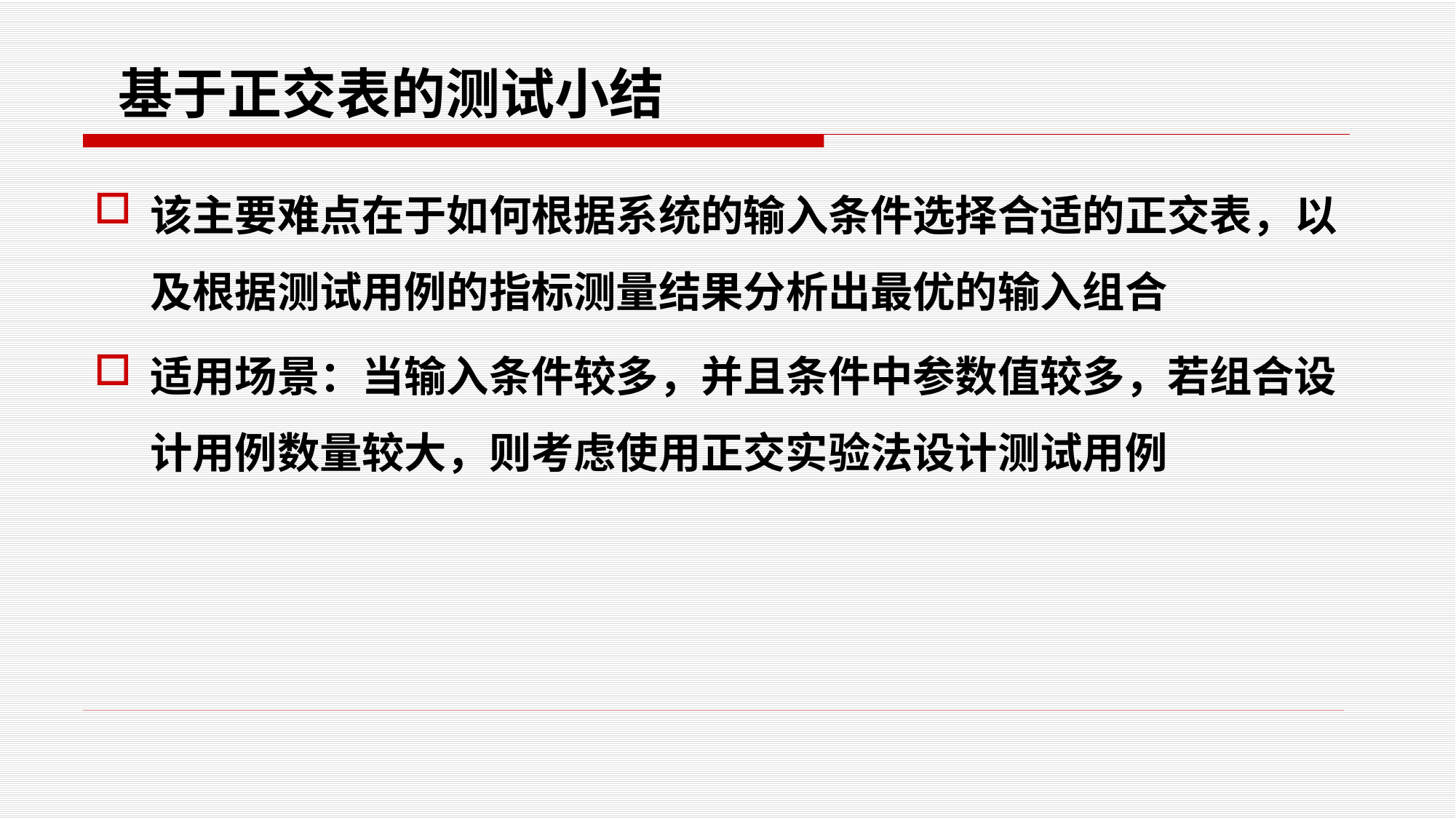

# 基于正交表的测试小结
该主要难点在于如何根据系统的输入条件选择合适的正交表，以及根据测试用例的指标测量结果分析出最优的输入组合
适用场景：当输入条件较多，并且条件中参数值较多，若组合设计用例数量较大，则考虑使用正交实验法设计测试用例